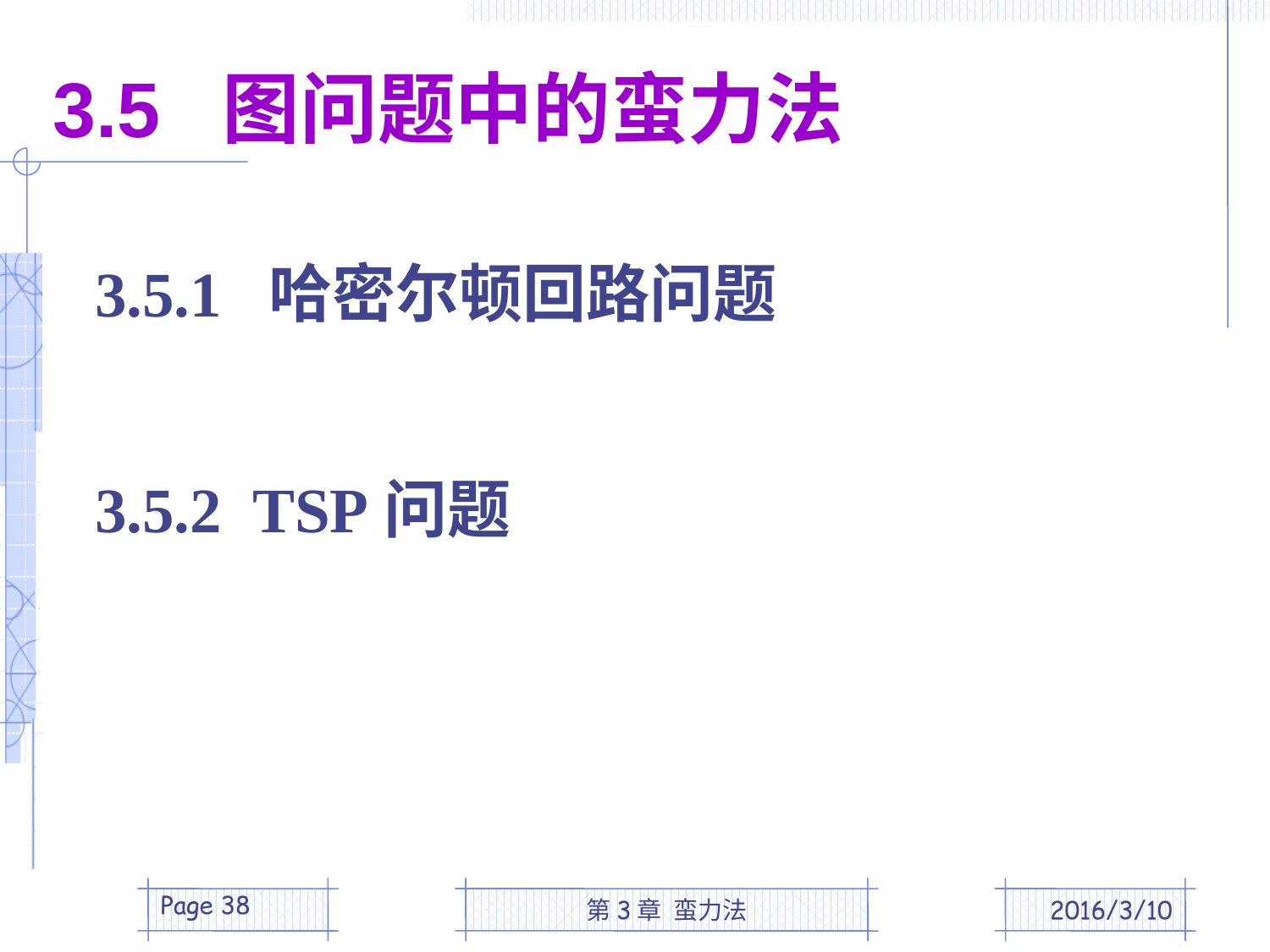

3.5  图问题中的蛮力法
3.5.1  哈密尔顿回路问题
3.5.2  TSP问题
Page 38
第3章  蛮力法
2016/3/10